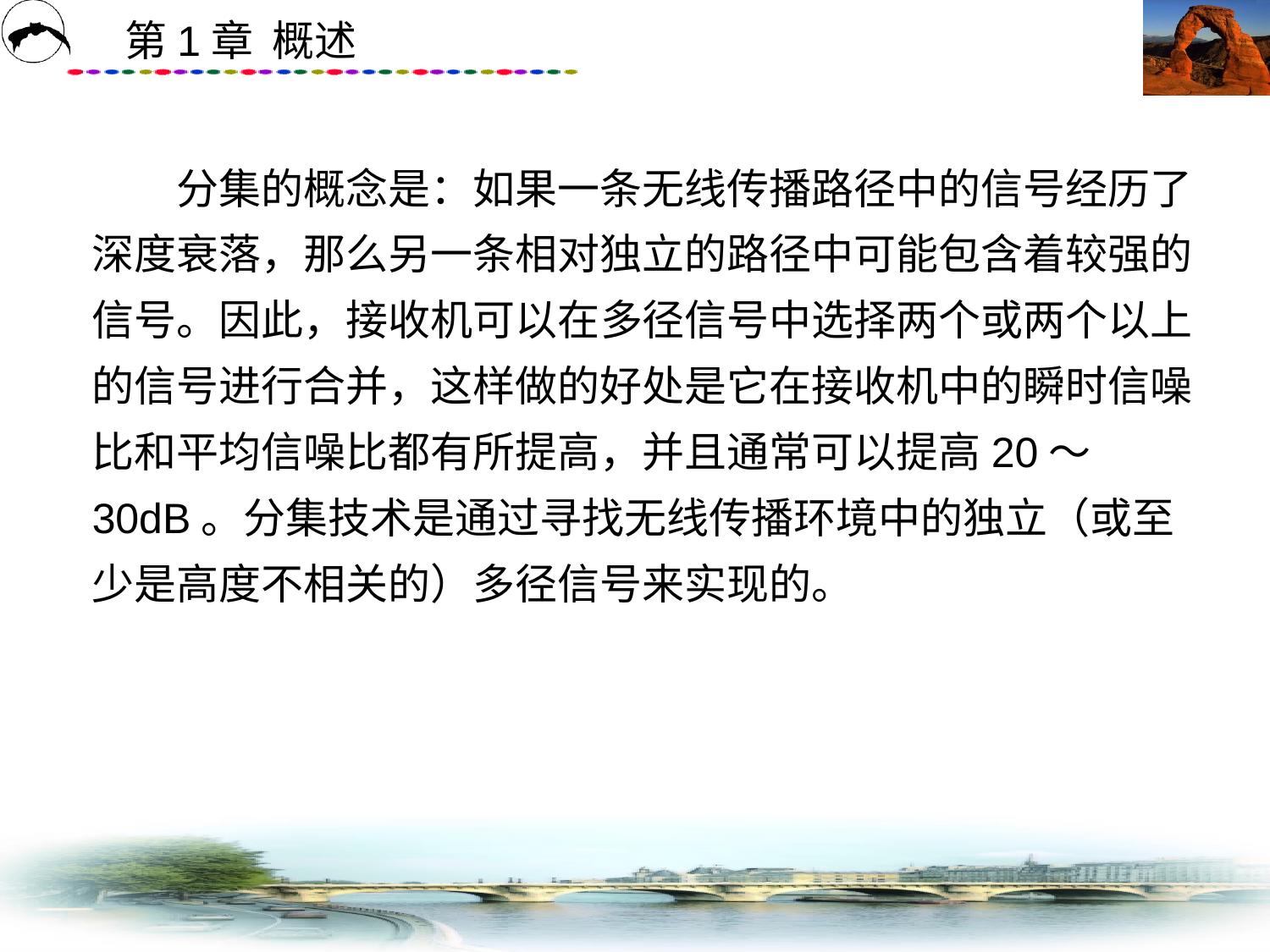

# 分集的概念是：如果一条无线传播路径中的信号经历了深度衰落，那么另一条相对独立的路径中可能包含着较强的信号。因此，接收机可以在多径信号中选择两个或两个以上的信号进行合并，这样做的好处是它在接收机中的瞬时信噪比和平均信噪比都有所提高，并且通常可以提高20～30dB。分集技术是通过寻找无线传播环境中的独立（或至少是高度不相关的）多径信号来实现的。